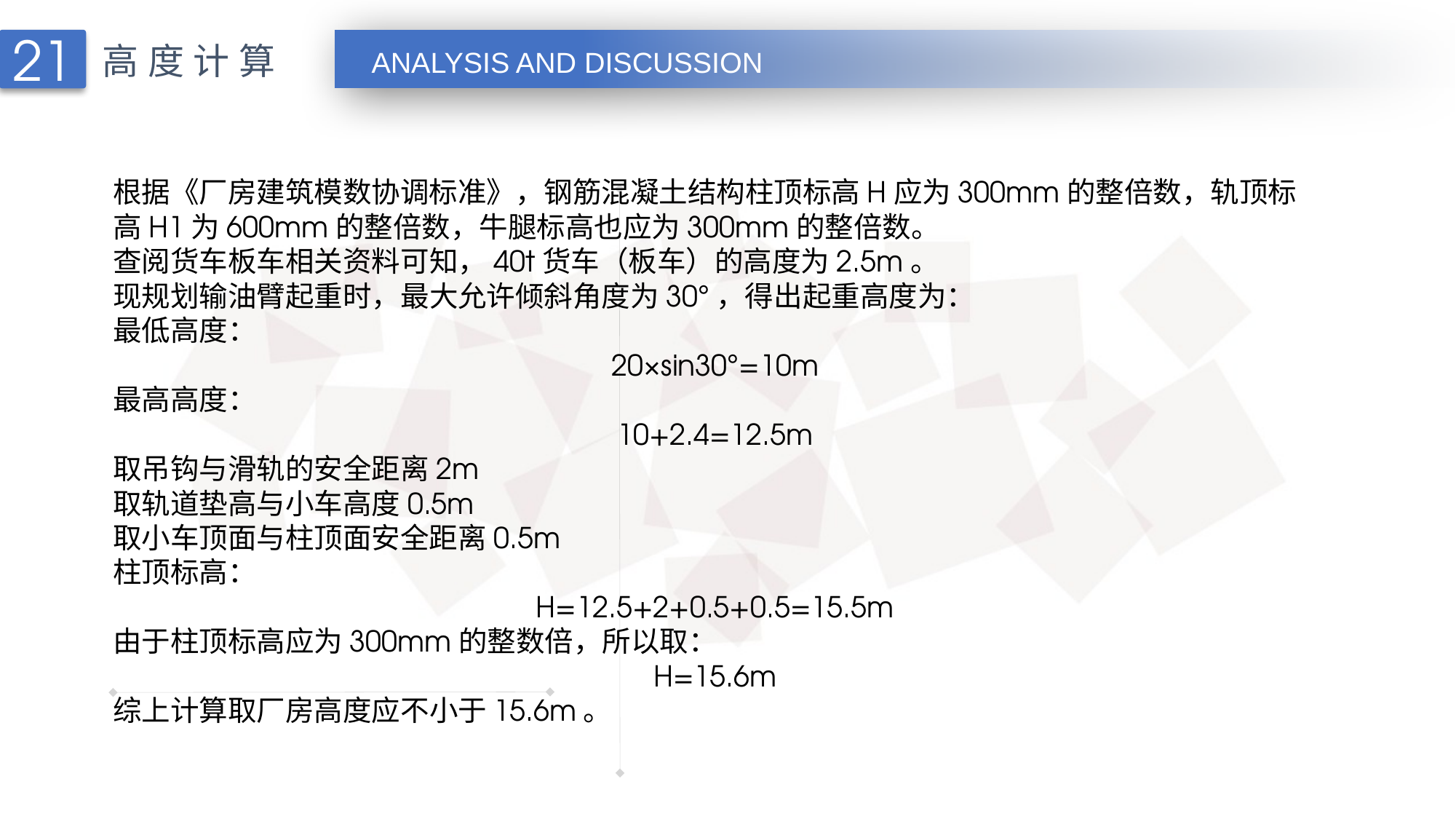

21

高度计算
ANALYSIS AND DISCUSSION
根据《厂房建筑模数协调标准》，钢筋混凝土结构柱顶标高H应为300mm的整倍数，轨顶标高H1为600mm的整倍数，牛腿标高也应为300mm的整倍数。
查阅货车板车相关资料可知，40t货车（板车）的高度为2.5m。
现规划输油臂起重时，最大允许倾斜角度为30°，得出起重高度为：
最低高度：
20×sin30°=10m
最高高度：
10+2.4=12.5m
取吊钩与滑轨的安全距离2m
取轨道垫高与小车高度0.5m
取小车顶面与柱顶面安全距离0.5m
柱顶标高：
H=12.5+2+0.5+0.5=15.5m
由于柱顶标高应为300mm的整数倍，所以取：
H=15.6m
综上计算取厂房高度应不小于15.6m。